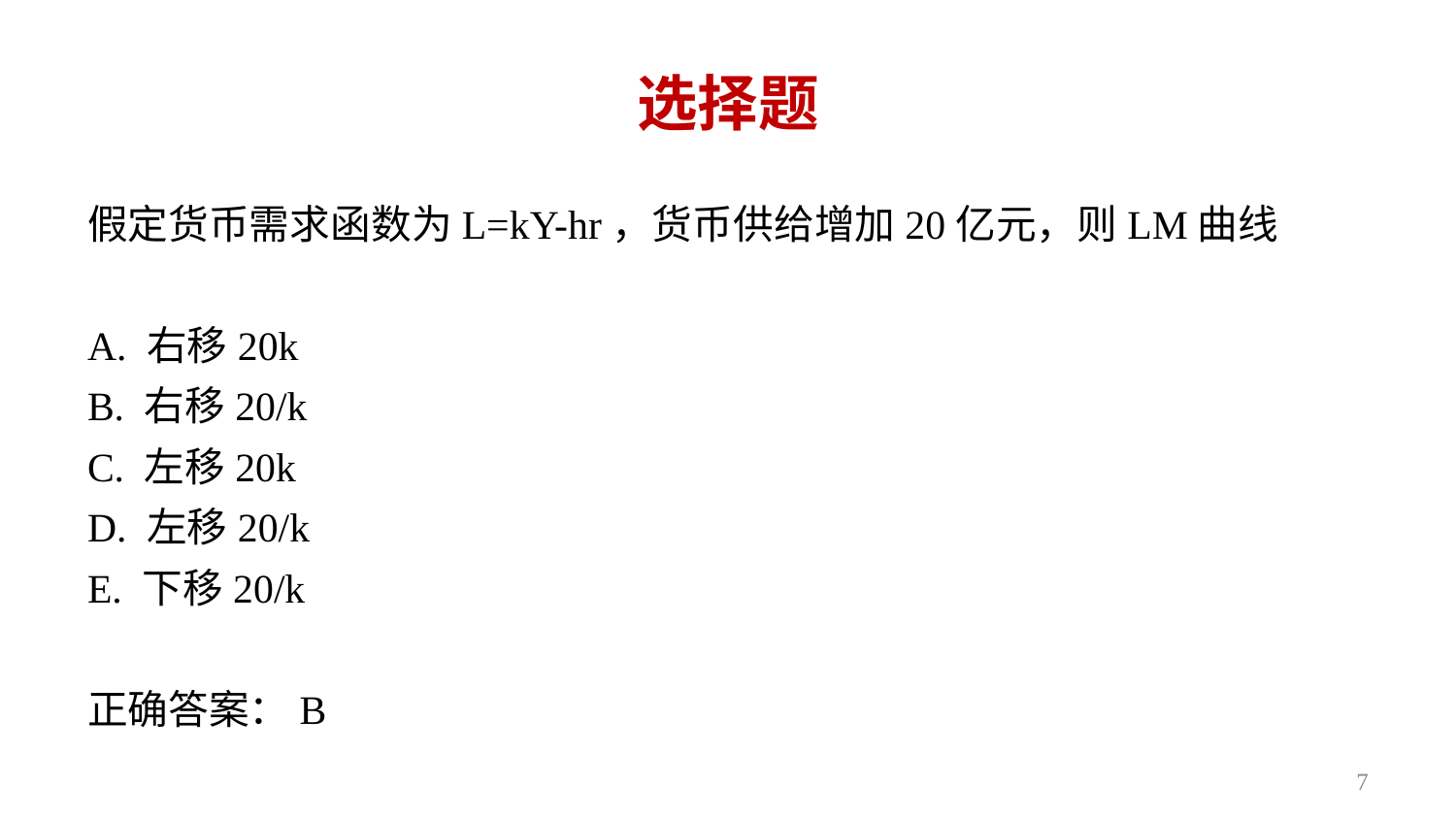

# 选择题
假定货币需求函数为L=kY-hr，货币供给增加20亿元，则LM曲线

A. 右移20k
B. 右移20/k
C. 左移20k
D. 左移20/k
E. 下移20/k

正确答案：B
7